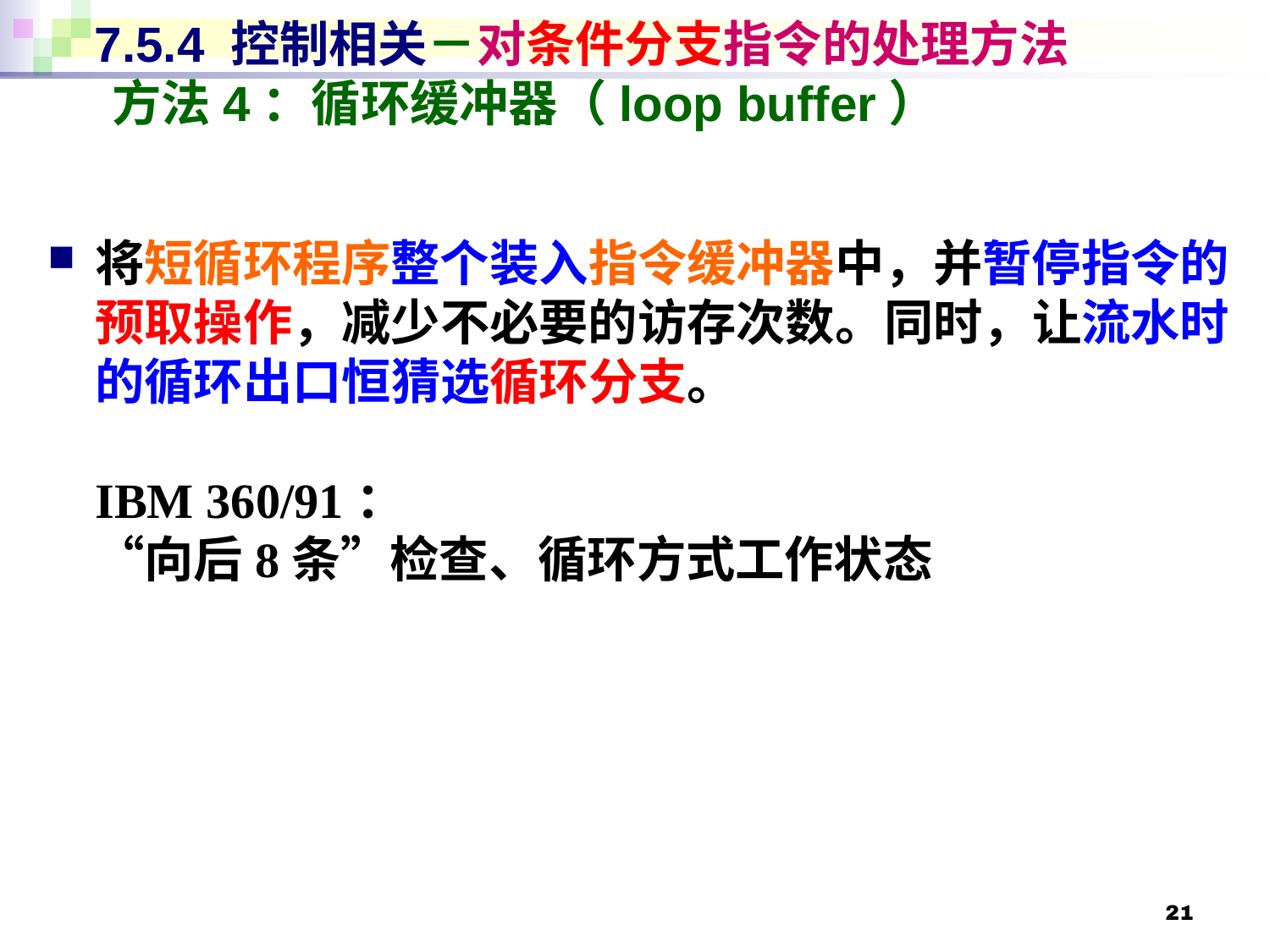

# 7.5.4 控制相关－对条件分支指令的处理方法
方法4：循环缓冲器（loop buffer）
将短循环程序整个装入指令缓冲器中，并暂停指令的预取操作，减少不必要的访存次数。同时，让流水时的循环出口恒猜选循环分支。
IBM 360/91：
“向后8条”检查、循环方式工作状态
21